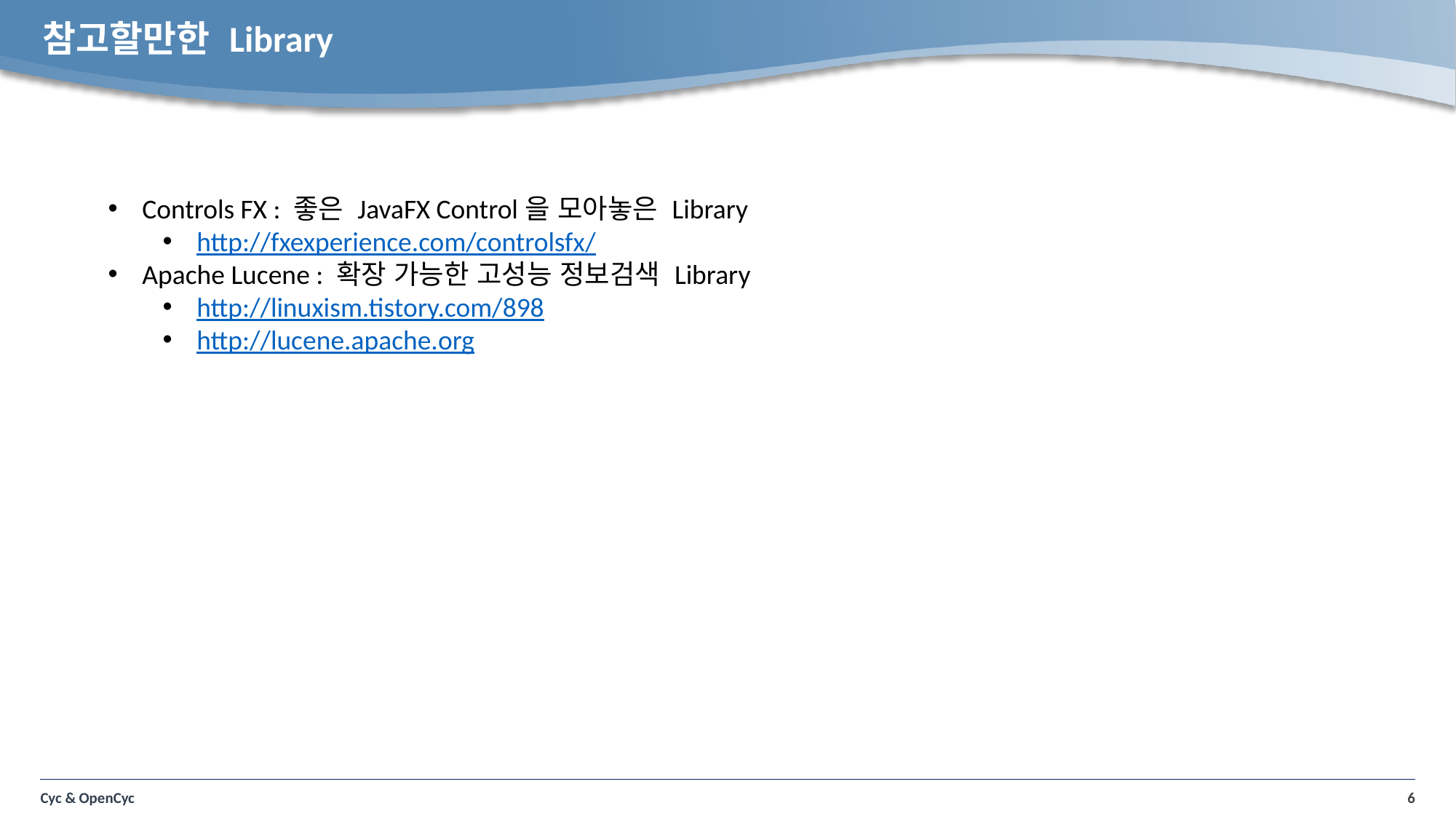

# 참고할만한 Library
Controls FX : 좋은 JavaFX Control을 모아놓은 Library
http://fxexperience.com/controlsfx/
Apache Lucene : 확장 가능한 고성능 정보검색 Library
http://linuxism.tistory.com/898
http://lucene.apache.org